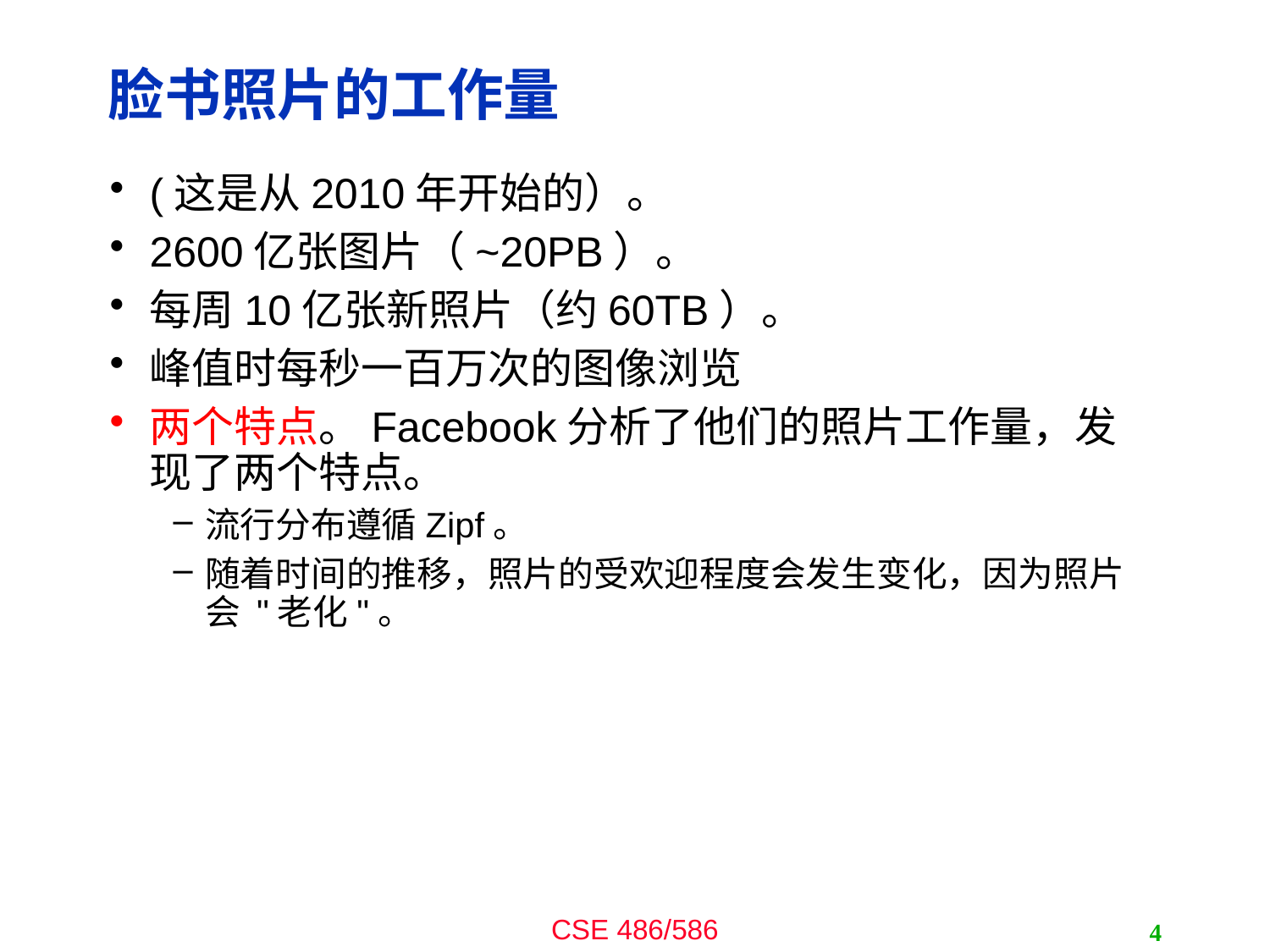

# 脸书照片的工作量
(这是从2010年开始的）。
2600亿张图片（~20PB）。
每周10亿张新照片（约60TB）。
峰值时每秒一百万次的图像浏览
两个特点。Facebook分析了他们的照片工作量，发现了两个特点。
流行分布遵循Zipf。
随着时间的推移，照片的受欢迎程度会发生变化，因为照片会 "老化"。
4